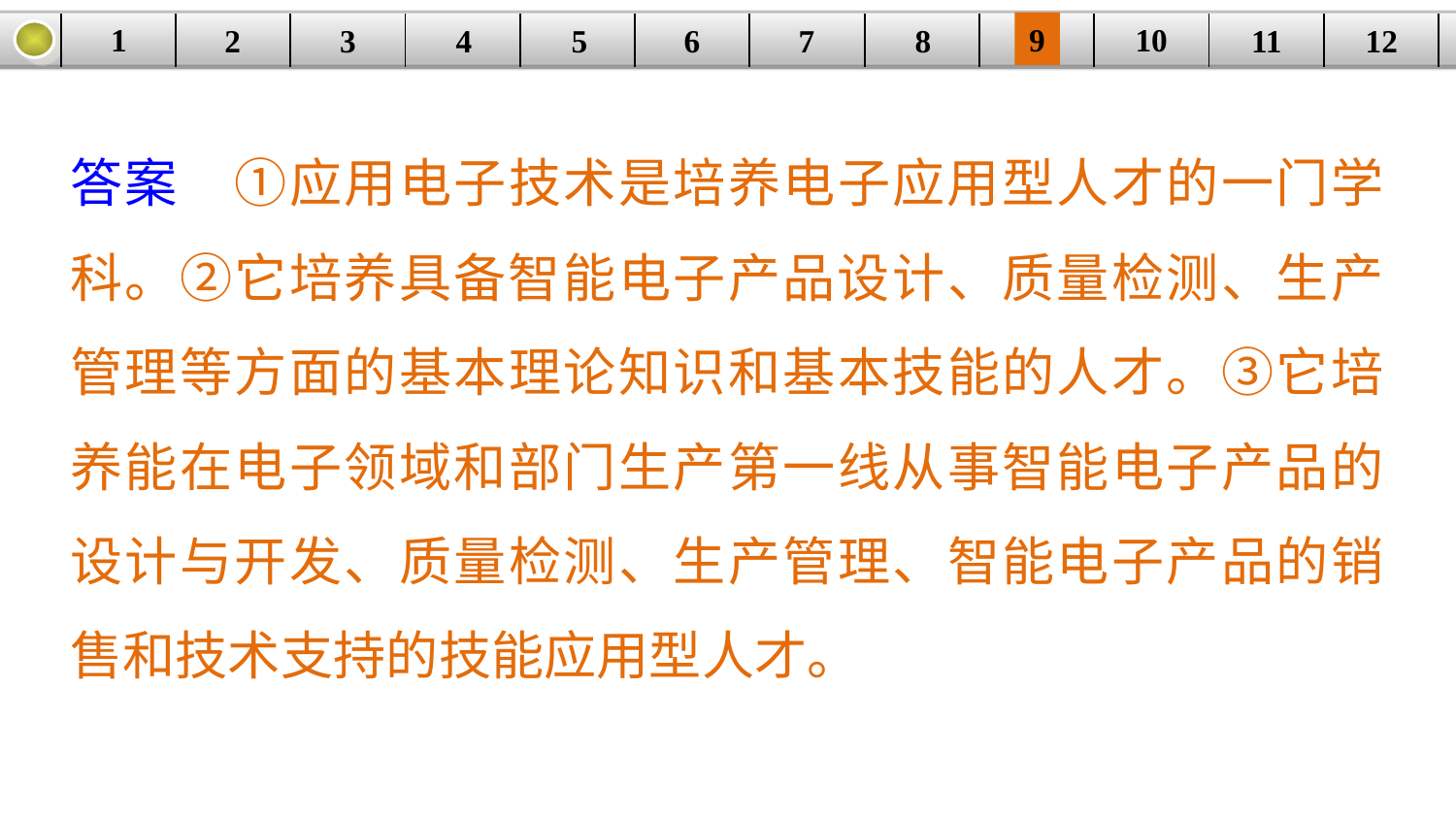

9
10
1
3
4
5
6
8
11
2
12
|  |  |  |  |  |  |  |  |  |  |  |  |
| --- | --- | --- | --- | --- | --- | --- | --- | --- | --- | --- | --- |
7

答案　①应用电子技术是培养电子应用型人才的一门学科。②它培养具备智能电子产品设计、质量检测、生产管理等方面的基本理论知识和基本技能的人才。③它培养能在电子领域和部门生产第一线从事智能电子产品的设计与开发、质量检测、生产管理、智能电子产品的销售和技术支持的技能应用型人才。